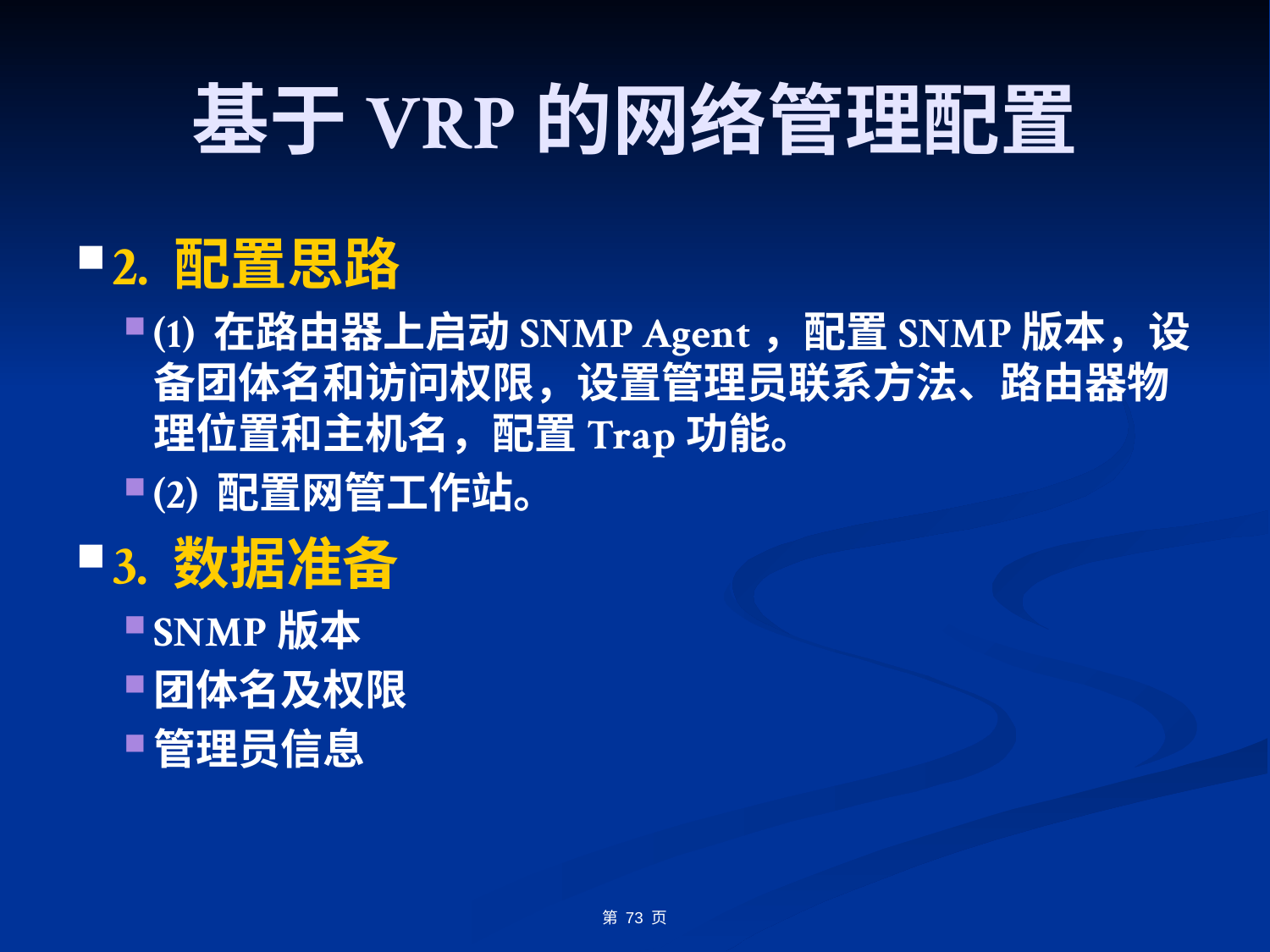

# 基于VRP的网络管理配置
2. 配置思路
(1) 在路由器上启动SNMP Agent，配置SNMP版本，设备团体名和访问权限，设置管理员联系方法、路由器物理位置和主机名，配置Trap功能。
(2) 配置网管工作站。
3. 数据准备
SNMP版本
团体名及权限
管理员信息

第 73 页